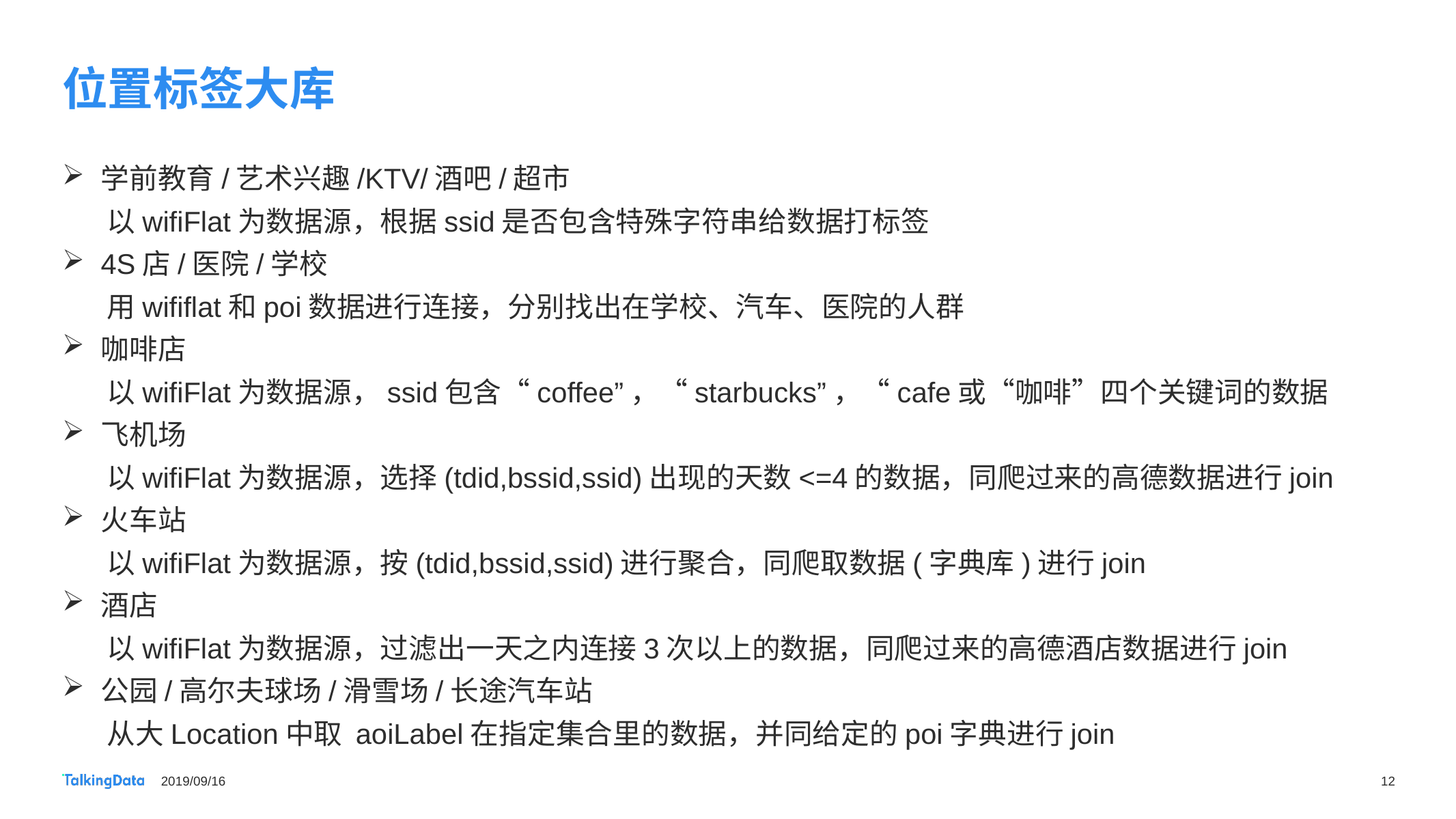

# 位置标签大库
学前教育/艺术兴趣/KTV/酒吧/超市
      以wifiFlat为数据源，根据ssid是否包含特殊字符串给数据打标签
4S店/医院/学校
      用wififlat和poi数据进行连接，分别找出在学校、汽车、医院的人群
咖啡店
      以wifiFlat为数据源，ssid包含“coffee”，“starbucks”，“cafe或“咖啡”四个关键词的数据
飞机场
      以wifiFlat为数据源，选择(tdid,bssid,ssid)出现的天数<=4的数据，同爬过来的高德数据进行join
火车站
      以wifiFlat为数据源，按(tdid,bssid,ssid)进行聚合，同爬取数据(字典库)进行join
酒店
      以wifiFlat为数据源，过滤出一天之内连接3次以上的数据，同爬过来的高德酒店数据进行join
公园/高尔夫球场/滑雪场/长途汽车站
      从大Location中取 aoiLabel在指定集合里的数据，并同给定的poi字典进行join